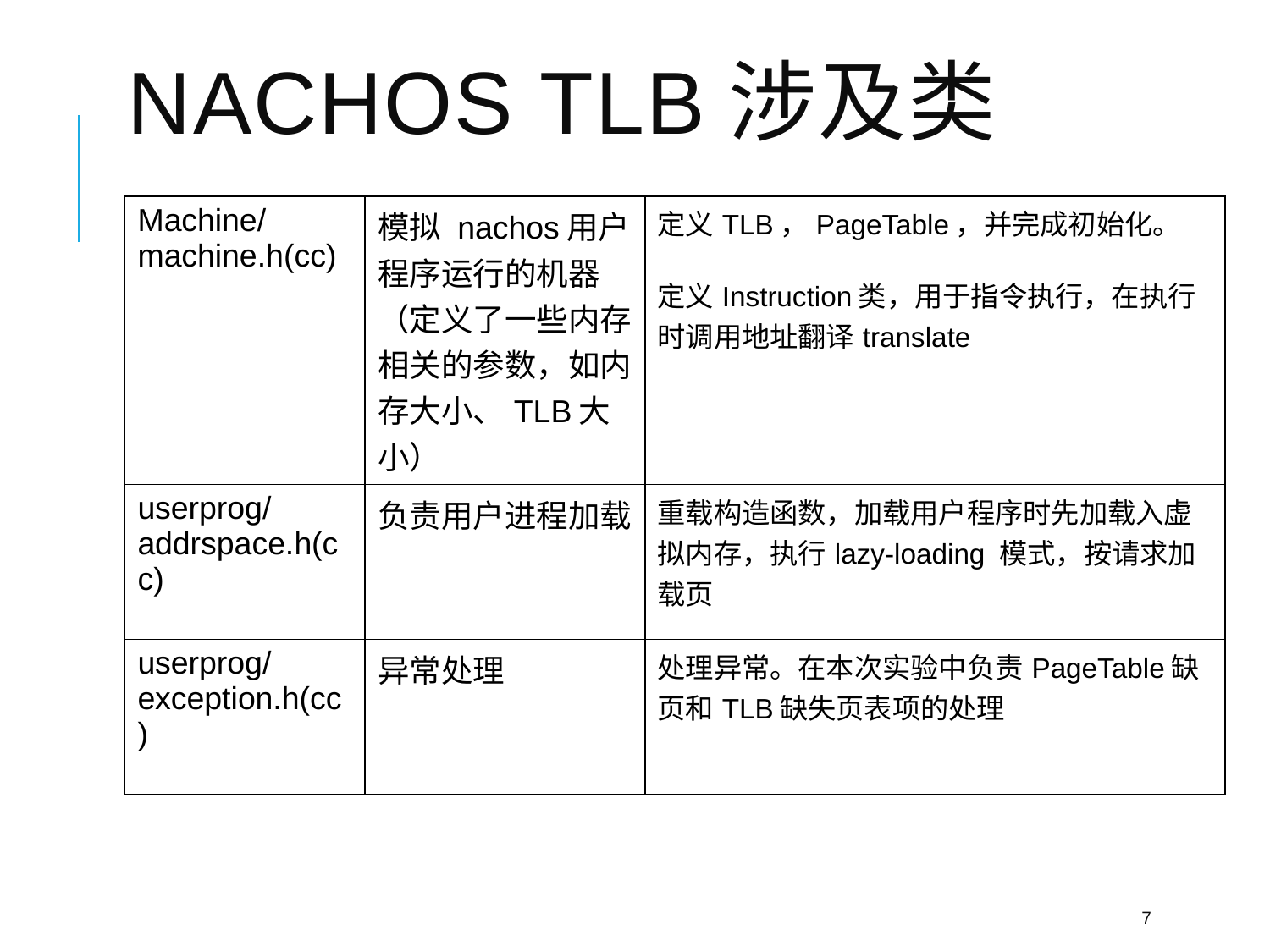

# NachOS TLB涉及类
| Machine/machine.h(cc) | 模拟 nachos用户程序运行的机器 （定义了一些内存相关的参数，如内存大小、TLB大小） | 定义TLB，PageTable，并完成初始化。 定义Instruction类，用于指令执行，在执行时调用地址翻译translate |
| --- | --- | --- |
| userprog/addrspace.h(cc) | 负责用户进程加载 | 重载构造函数，加载用户程序时先加载入虚拟内存，执行lazy-loading 模式，按请求加载页 |
| userprog/exception.h(cc) | 异常处理 | 处理异常。在本次实验中负责PageTable缺页和TLB缺失页表项的处理 |
7